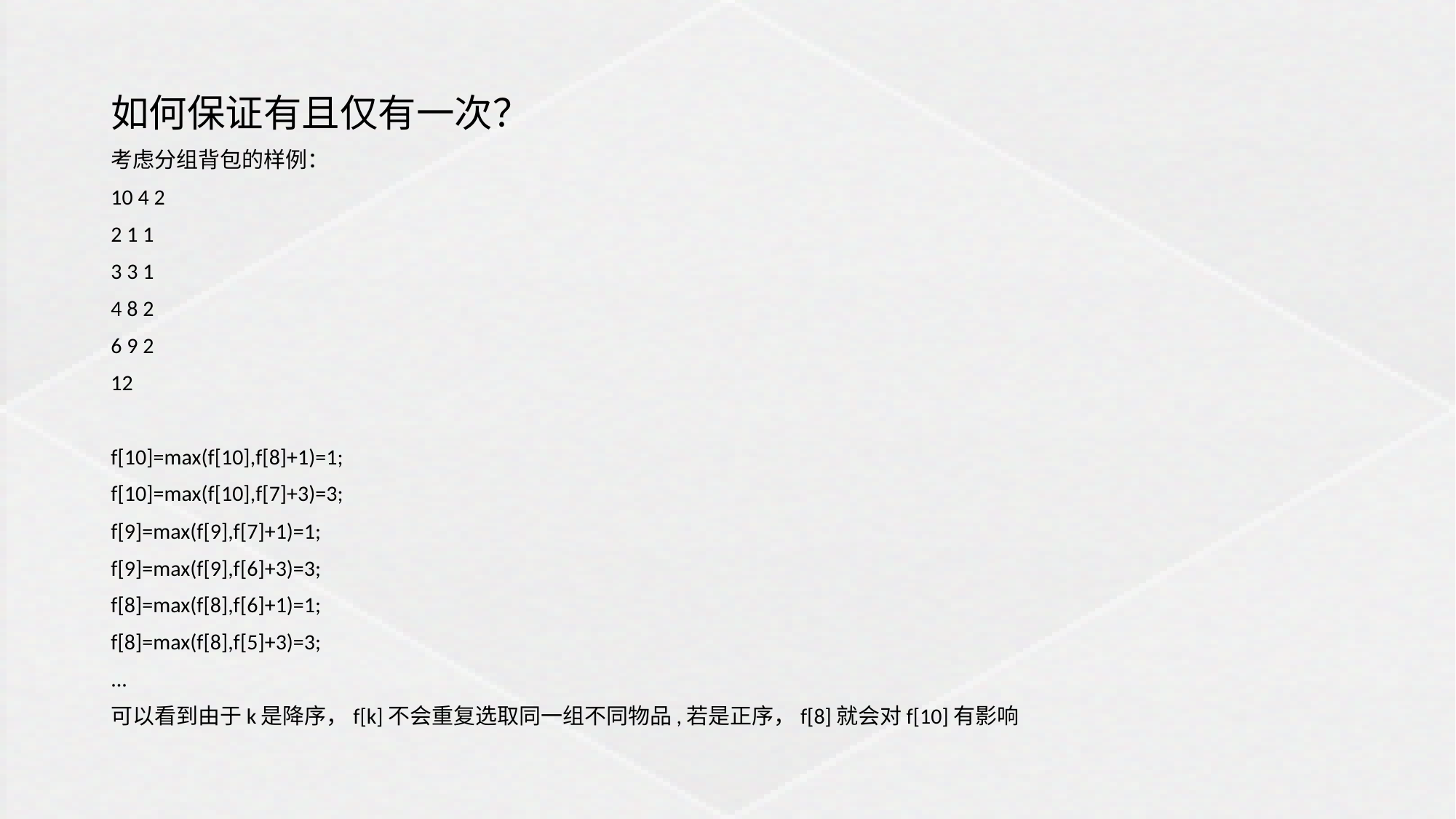

如何保证有且仅有一次？
考虑分组背包的样例：
10 4 2
2 1 1
3 3 1
4 8 2
6 9 2
12

f[10]=max(f[10],f[8]+1)=1;
f[10]=max(f[10],f[7]+3)=3;
f[9]=max(f[9],f[7]+1)=1;
f[9]=max(f[9],f[6]+3)=3;
f[8]=max(f[8],f[6]+1)=1;
f[8]=max(f[8],f[5]+3)=3;
...
可以看到由于k是降序，f[k]不会重复选取同一组不同物品,若是正序，f[8]就会对f[10]有影响